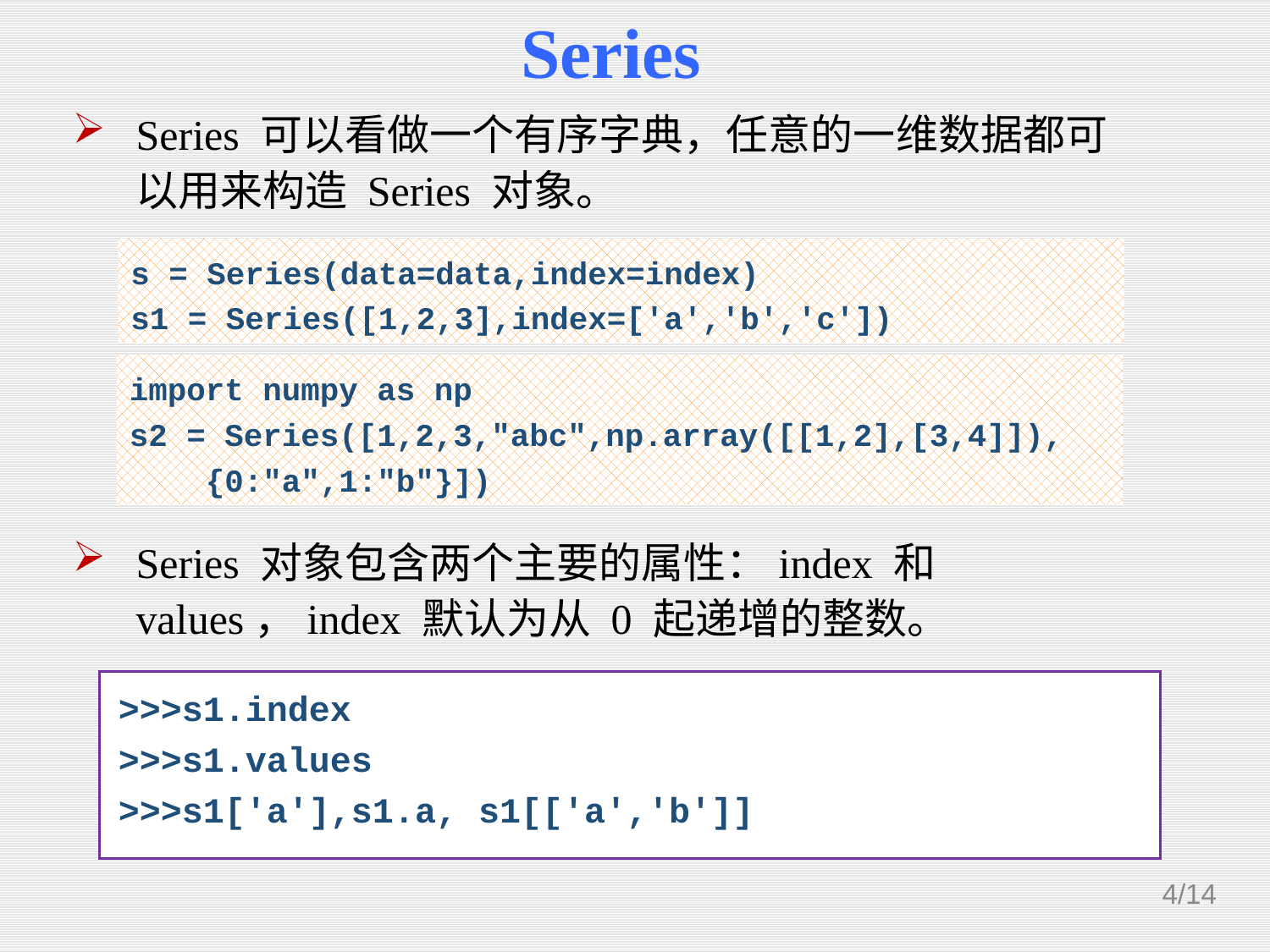

Series
Series 可以看做一个有序字典，任意的一维数据都可以用来构造 Series 对象。
s = Series(data=data,index=index)
s1 = Series([1,2,3],index=['a','b','c'])
import numpy as np
s2 = Series([1,2,3,"abc",np.array([[1,2],[3,4]]),
    {0:"a",1:"b"}])
Series 对象包含两个主要的属性：index 和 values，index 默认为从 0 起递增的整数。
>>>s1.index
>>>s1.values
>>>s1['a'],s1.a, s1[['a','b']]
00